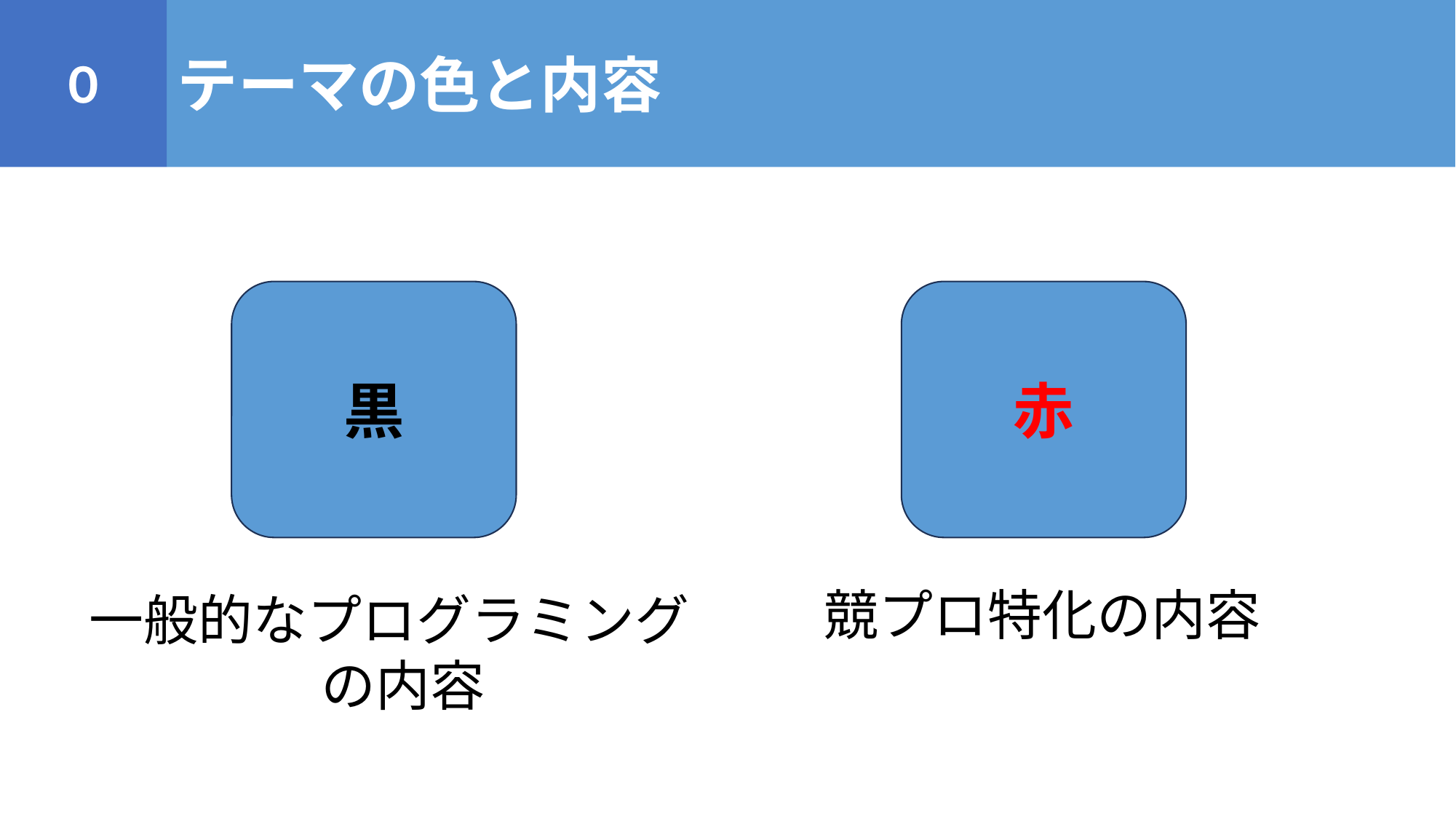

０
テーマの色と内容
黒
赤
競プロ特化の内容
一般的なプログラミング
の内容